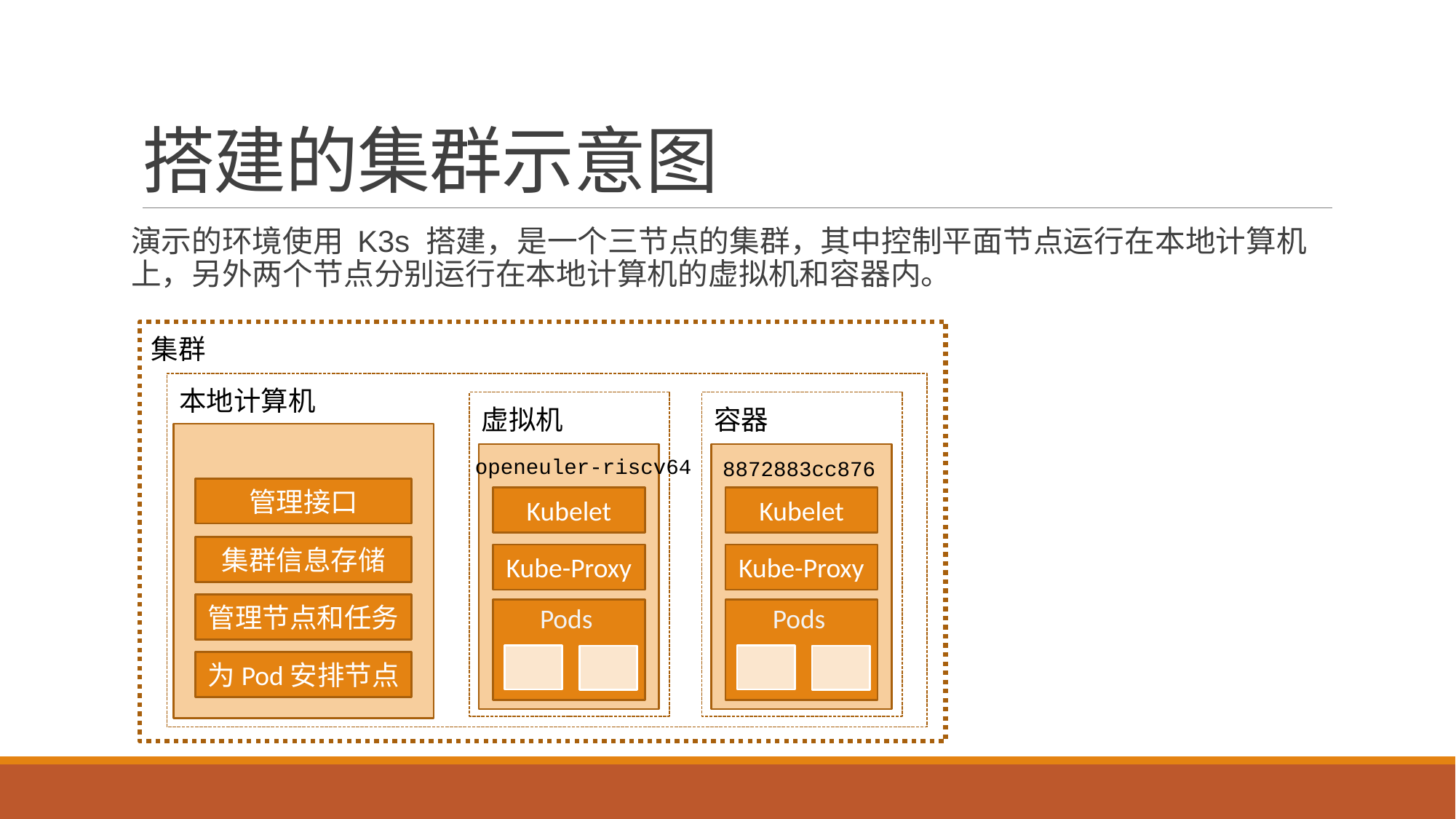

# 搭建的集群示意图
演示的环境使用 K3s 搭建，是一个三节点的集群，其中控制平面节点运行在本地计算机上，另外两个节点分别运行在本地计算机的虚拟机和容器内。

集群

本地计算机

虚拟机
容器

openeuler-riscv64
8872883cc876
管理接口
Kubelet
Kubelet
集群信息存储
Kube-Proxy
Kube-Proxy
管理节点和任务
Pods
Pods

为Pod安排节点